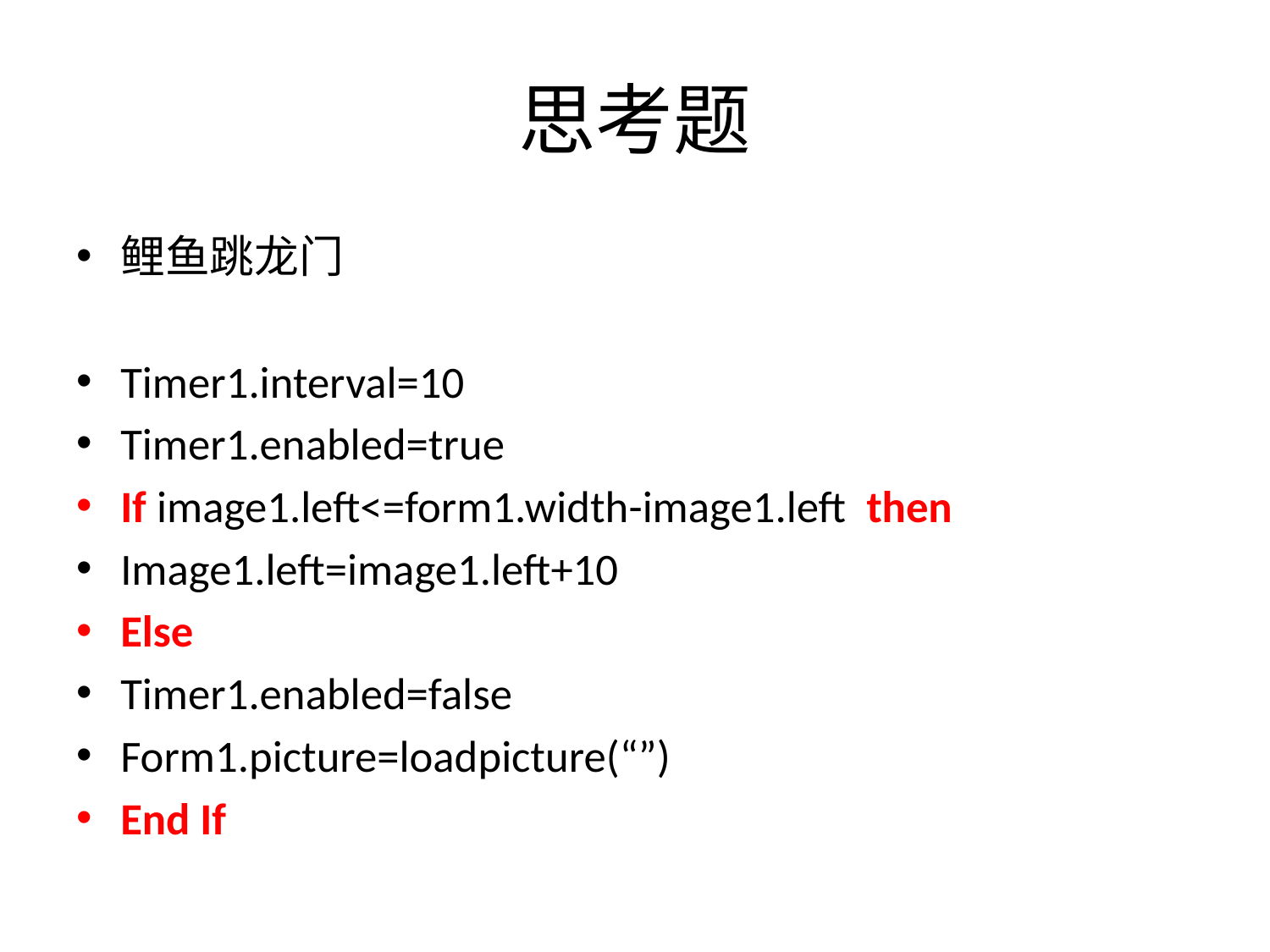

# 思考题
鲤鱼跳龙门

Timer1.interval=10
Timer1.enabled=true
If image1.left<=form1.width-image1.left  then
Image1.left=image1.left+10
Else
Timer1.enabled=false
Form1.picture=loadpicture(“”)
End If